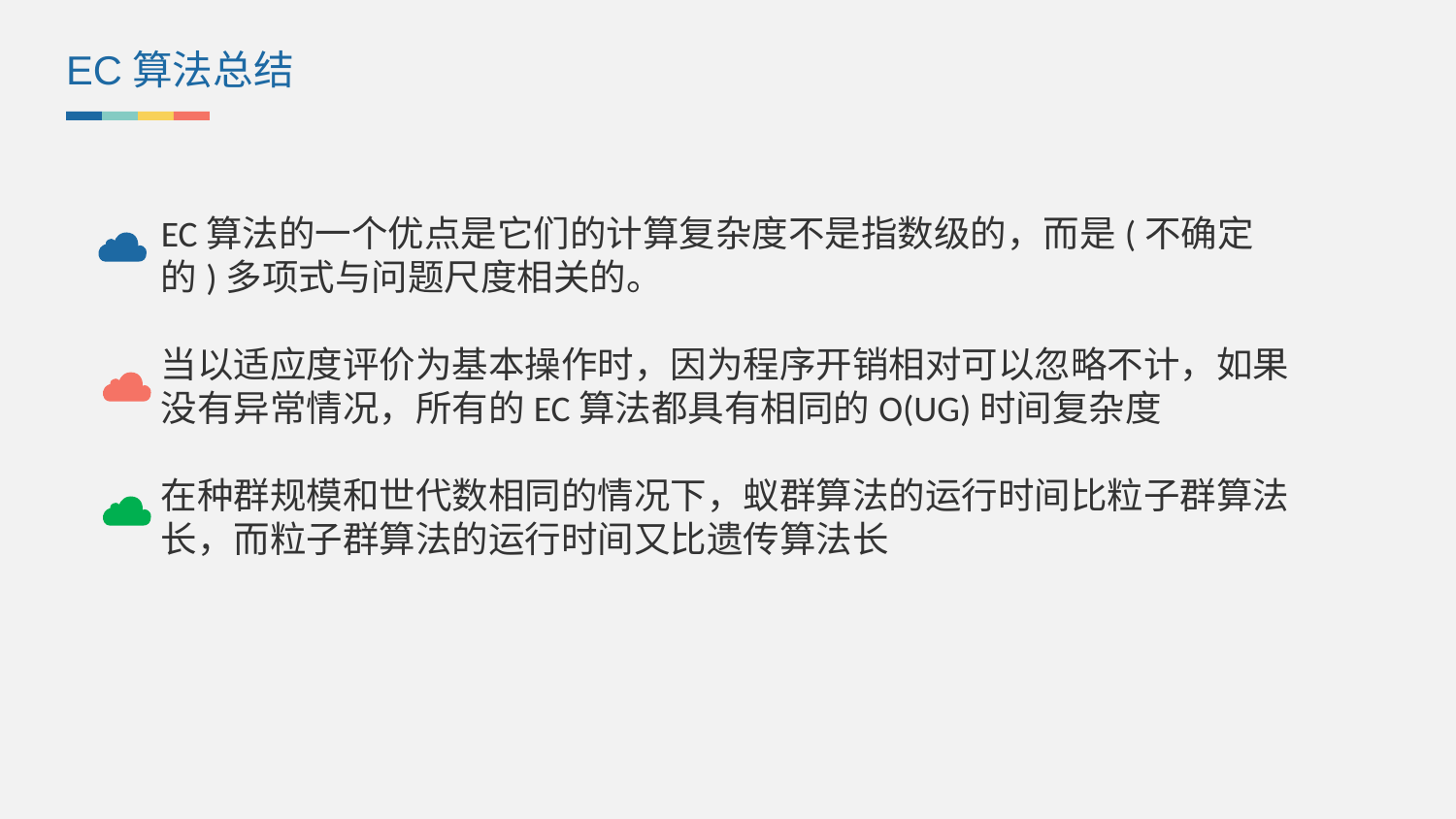

EC算法总结

EC算法的一个优点是它们的计算复杂度不是指数级的，而是(不确定的)多项式与问题尺度相关的。

当以适应度评价为基本操作时，因为程序开销相对可以忽略不计，如果没有异常情况，所有的EC算法都具有相同的O(UG)时间复杂度

在种群规模和世代数相同的情况下，蚁群算法的运行时间比粒子群算法长，而粒子群算法的运行时间又比遗传算法长